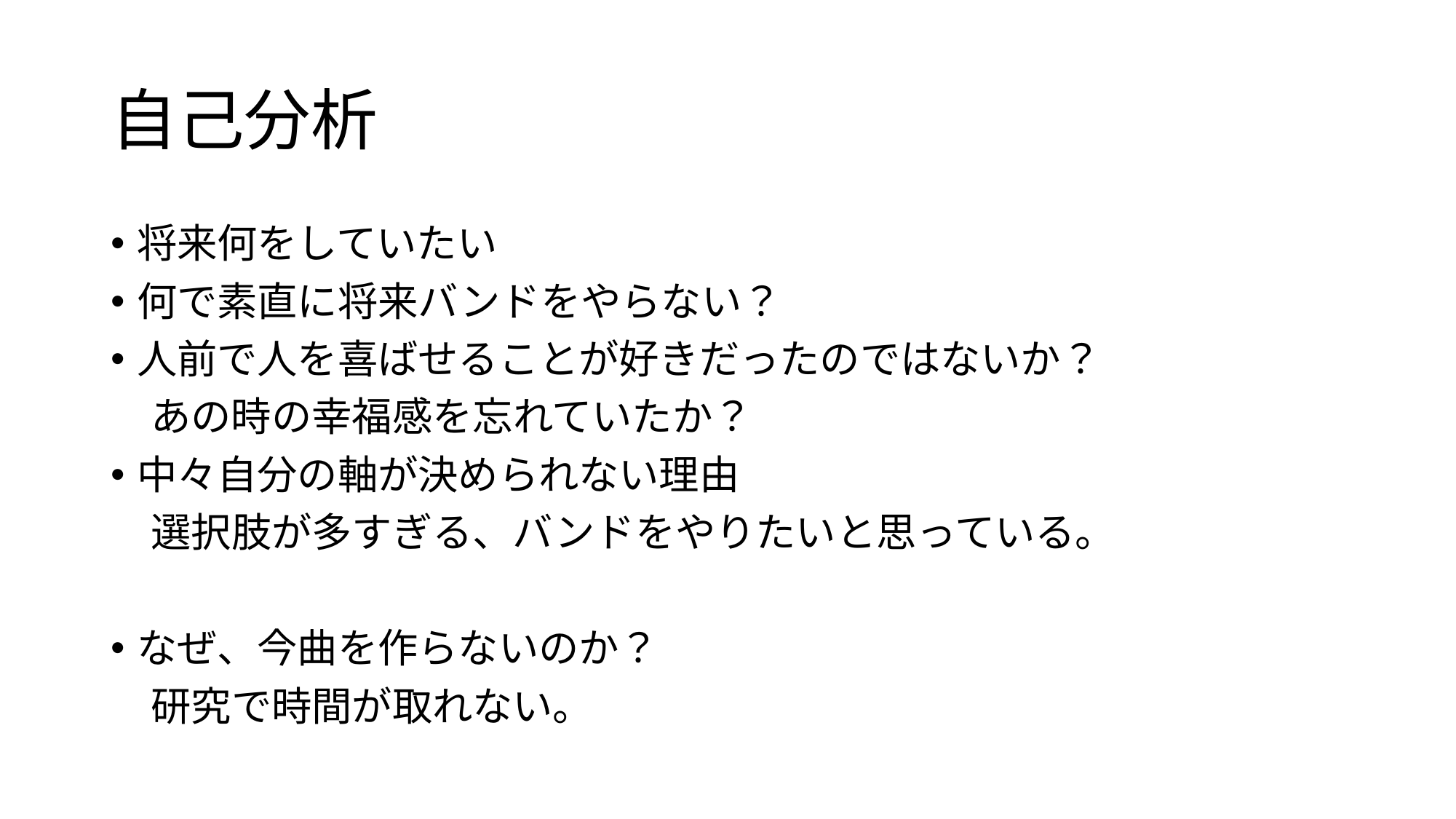

# 自己分析
将来何をしていたい
何で素直に将来バンドをやらない？
人前で人を喜ばせることが好きだったのではないか？
　あの時の幸福感を忘れていたか？
中々自分の軸が決められない理由
　選択肢が多すぎる、バンドをやりたいと思っている。

なぜ、今曲を作らないのか？
　研究で時間が取れない。